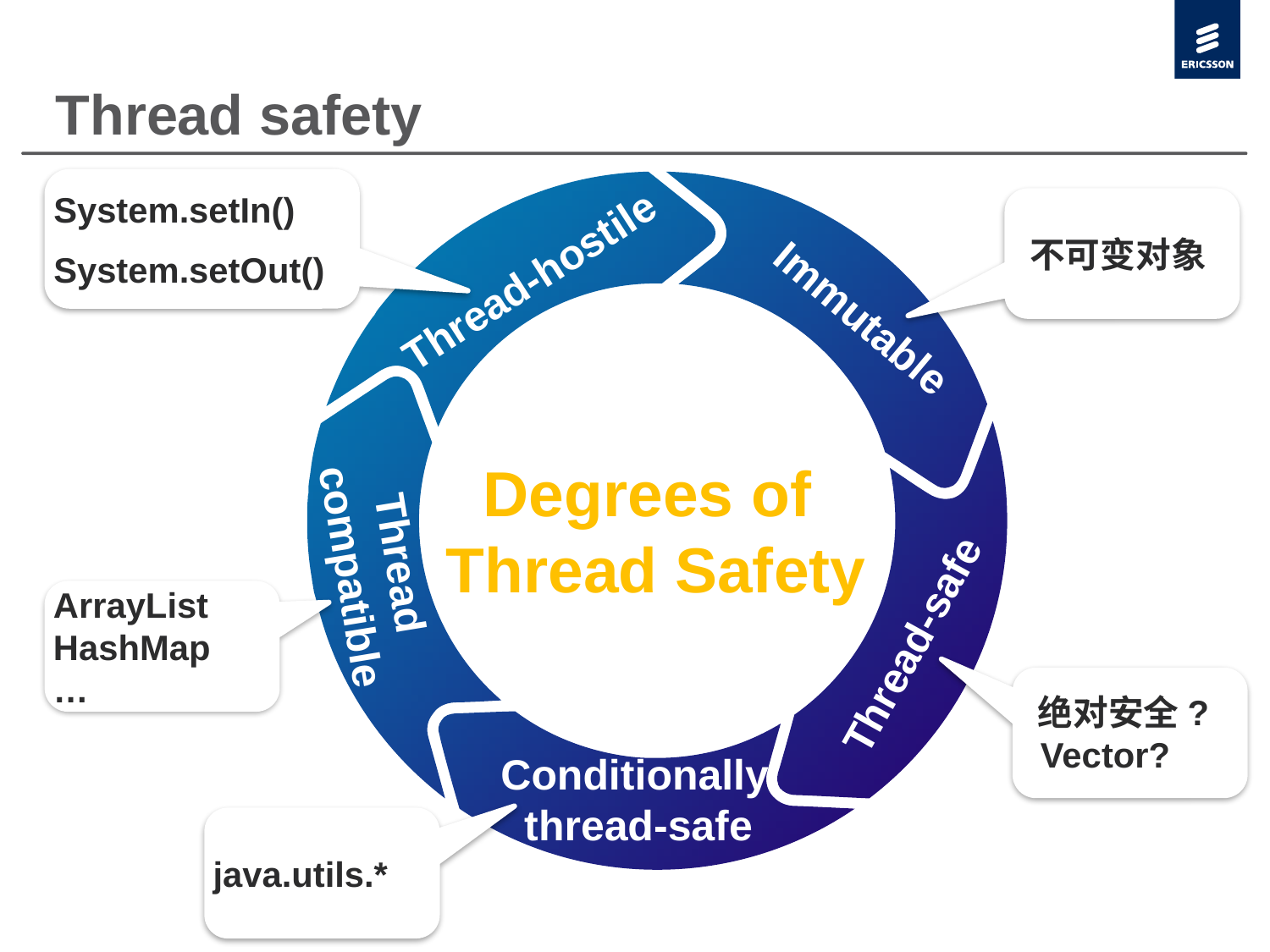

Thread safety
System.setIn()
System.setOut()

 不可变对象
Thread-hostile
Immutable
Degrees of
Thread Safety
   Thread
compatible
ArrayList
HashMap
…
Thread-safe
 绝对安全?
  Vector?
Conditionally
  thread-safe
java.utils.*